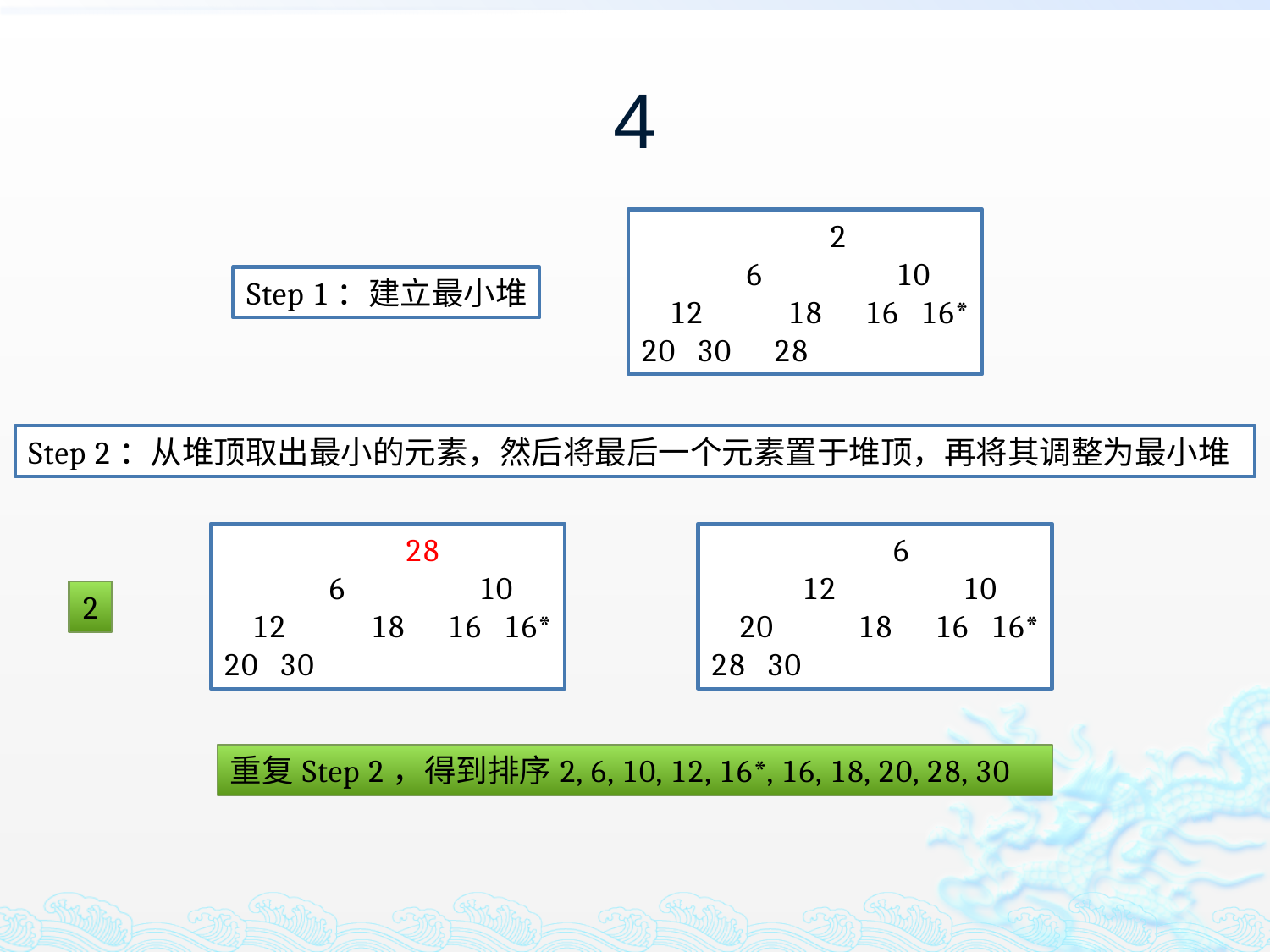

# 4
                           2
               6                   10
    12            18      16   16*
20   30      28
Step 1：建立最小堆
Step 2：从堆顶取出最小的元素，然后将最后一个元素置于堆顶，再将其调整为最小堆
                          28
               6                   10
    12            18      16   16*
20   30
                          6
             12                  10
    20            18      16   16*
28   30
2
重复Step 2，得到排序2, 6, 10, 12, 16*, 16, 18, 20, 28, 30